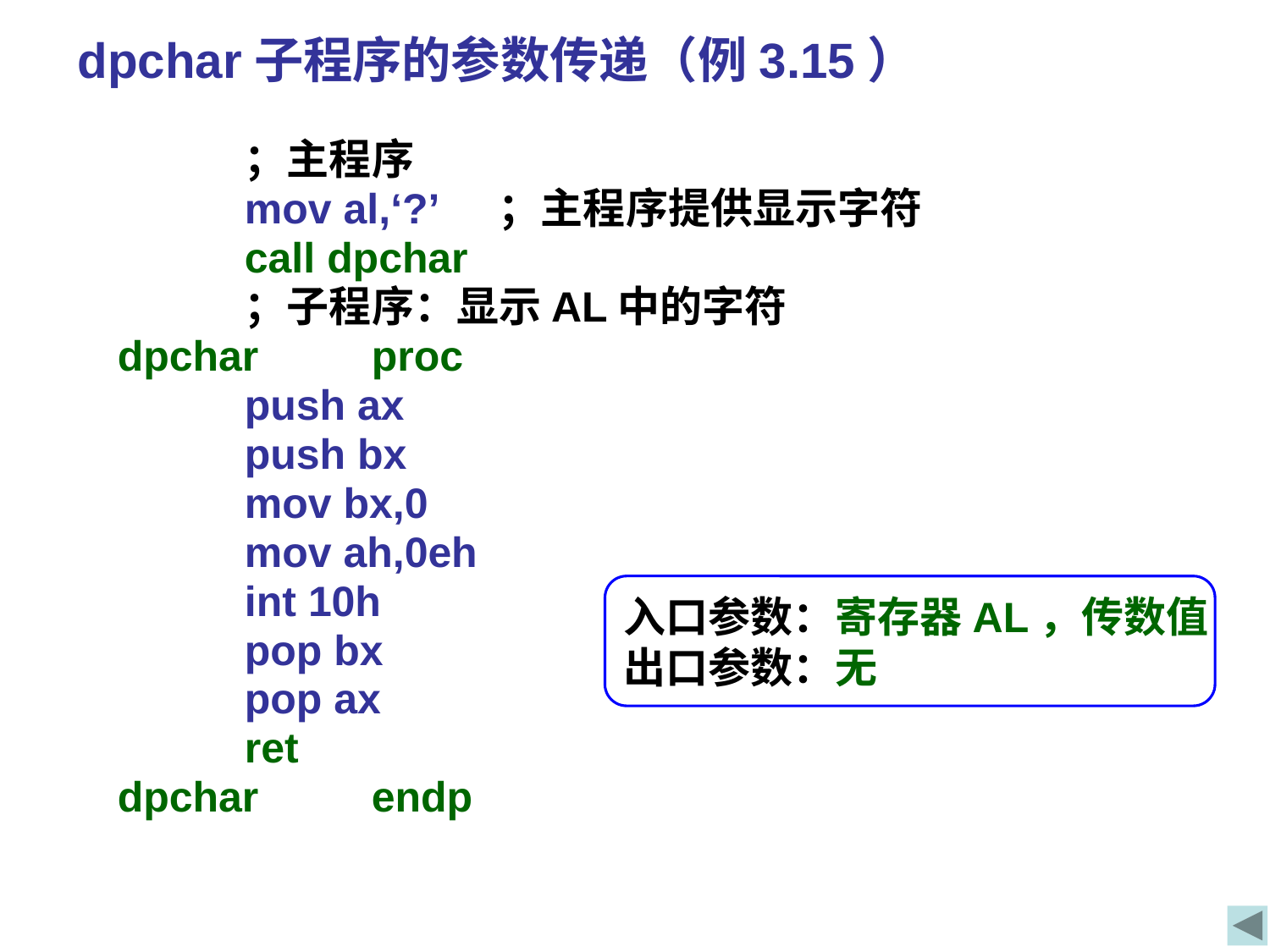

# dpchar子程序的参数传递（例3.15）
	；主程序
	mov al,‘?’	；主程序提供显示字符
	call dpchar
	；子程序：显示AL中的字符
dpchar	proc
	push ax
	push bx
	mov bx,0
	mov ah,0eh
	int 10h
	pop bx
	pop ax
	ret
dpchar	endp
入口参数：寄存器AL，传数值
出口参数：无